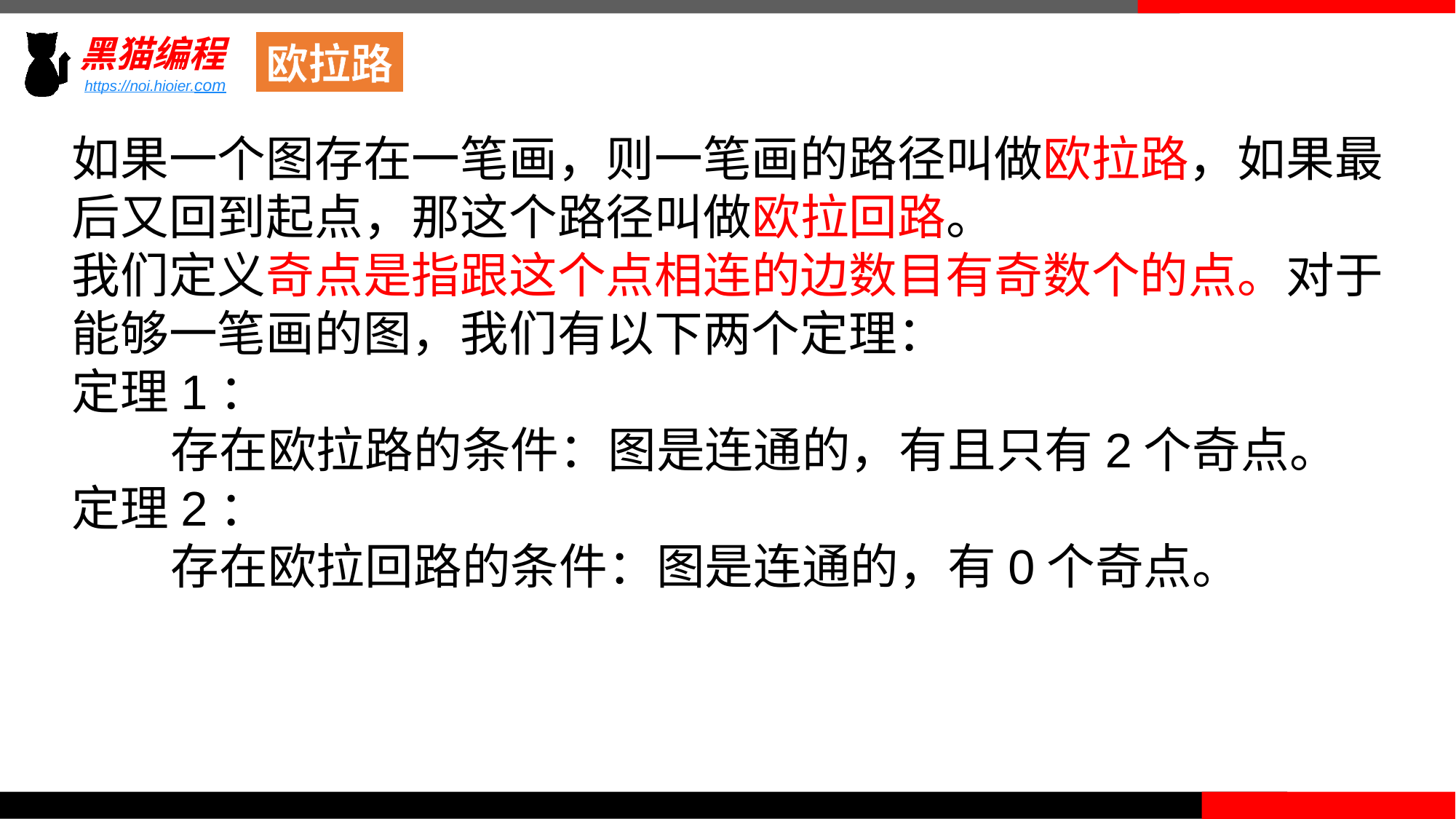

欧拉路
如果一个图存在一笔画，则一笔画的路径叫做欧拉路，如果最
后又回到起点，那这个路径叫做欧拉回路。
我们定义奇点是指跟这个点相连的边数目有奇数个的点。对于
能够一笔画的图，我们有以下两个定理：
定理1：
        存在欧拉路的条件：图是连通的，有且只有2个奇点。
定理2：
        存在欧拉回路的条件：图是连通的，有0个奇点。